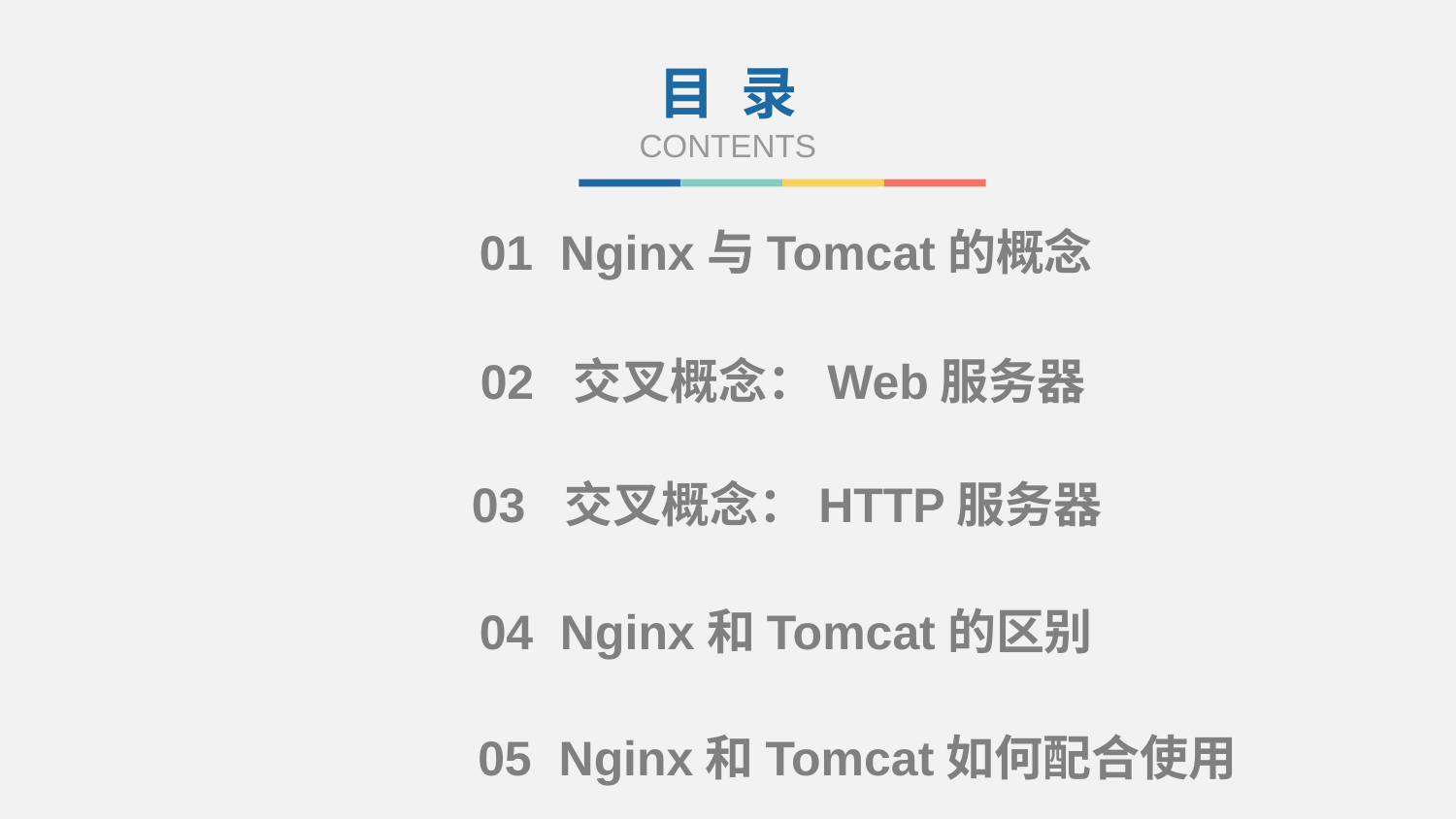

目  录
CONTENTS

01  Nginx与Tomcat的概念
02  交叉概念：Web服务器
03  交叉概念：HTTP服务器
04  Nginx和Tomcat的区别
05  Nginx和Tomcat如何配合使用